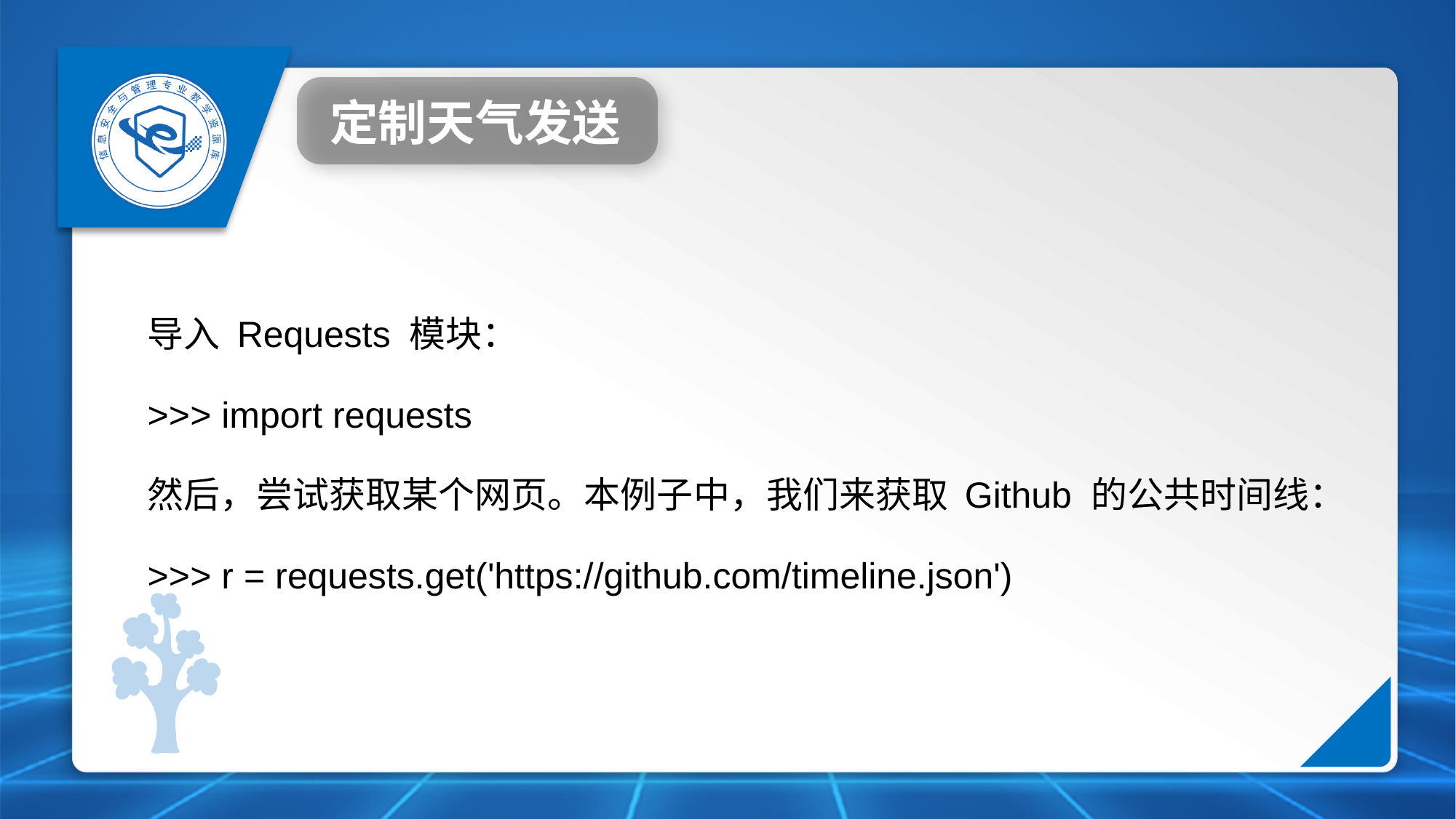

定制天气发送
导入 Requests 模块：
>>> import requests
然后，尝试获取某个网页。本例子中，我们来获取 Github 的公共时间线：
>>> r = requests.get('https://github.com/timeline.json')